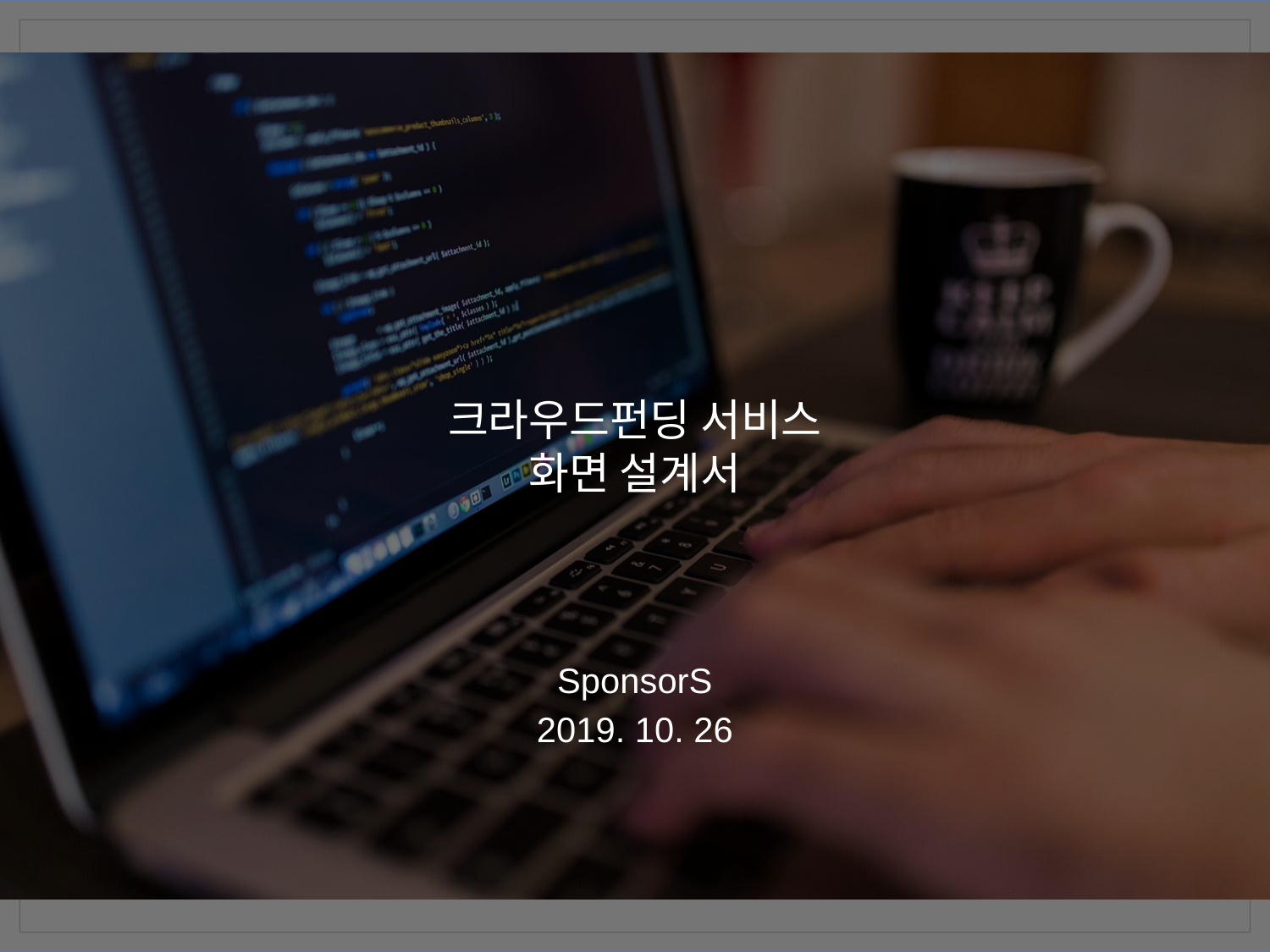

크라우드펀딩 서비스
화면 설계서
SponsorS
2019. 10. 26